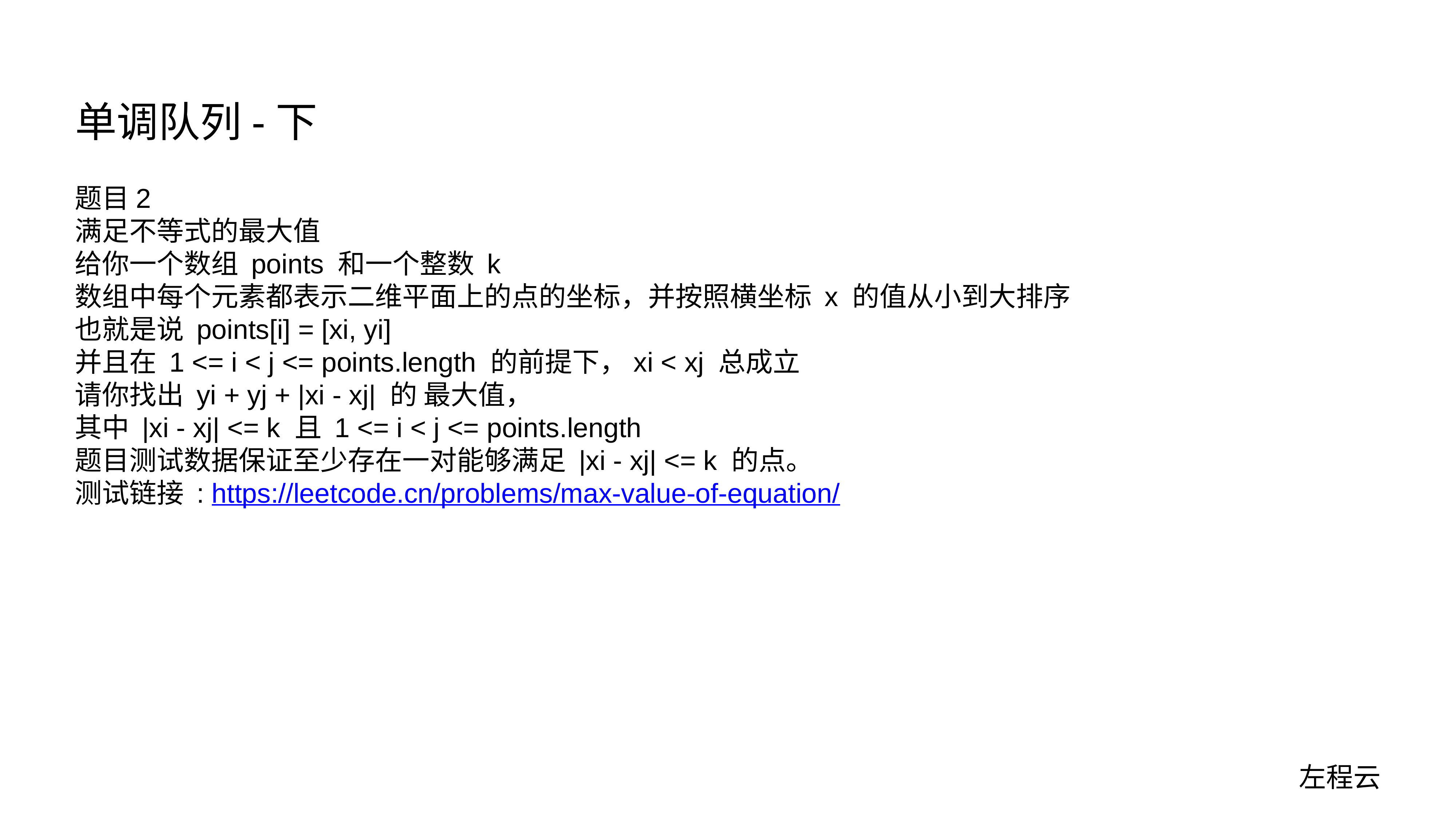

# 单调队列-下
题目2
满足不等式的最大值
给你一个数组 points 和一个整数 k
数组中每个元素都表示二维平面上的点的坐标，并按照横坐标 x 的值从小到大排序
也就是说 points[i] = [xi, yi]
并且在 1 <= i < j <= points.length 的前提下，xi < xj 总成立
请你找出 yi + yj + |xi - xj| 的 最大值，
其中 |xi - xj| <= k 且 1 <= i < j <= points.length
题目测试数据保证至少存在一对能够满足 |xi - xj| <= k 的点。
测试链接 : https://leetcode.cn/problems/max-value-of-equation/
左程云